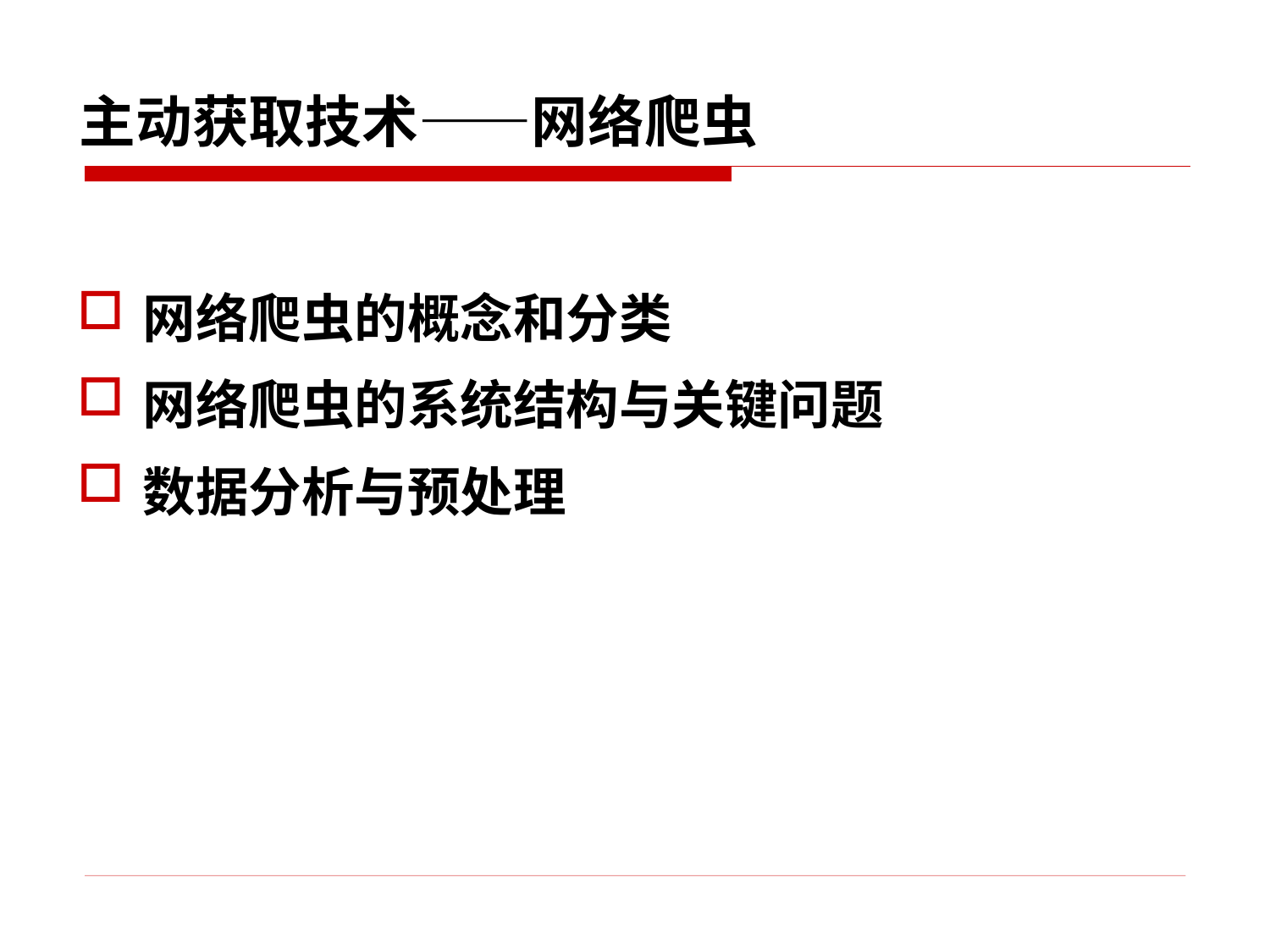

主动获取技术——网络爬虫
网络爬虫的概念和分类
网络爬虫的系统结构与关键问题
数据分析与预处理
15